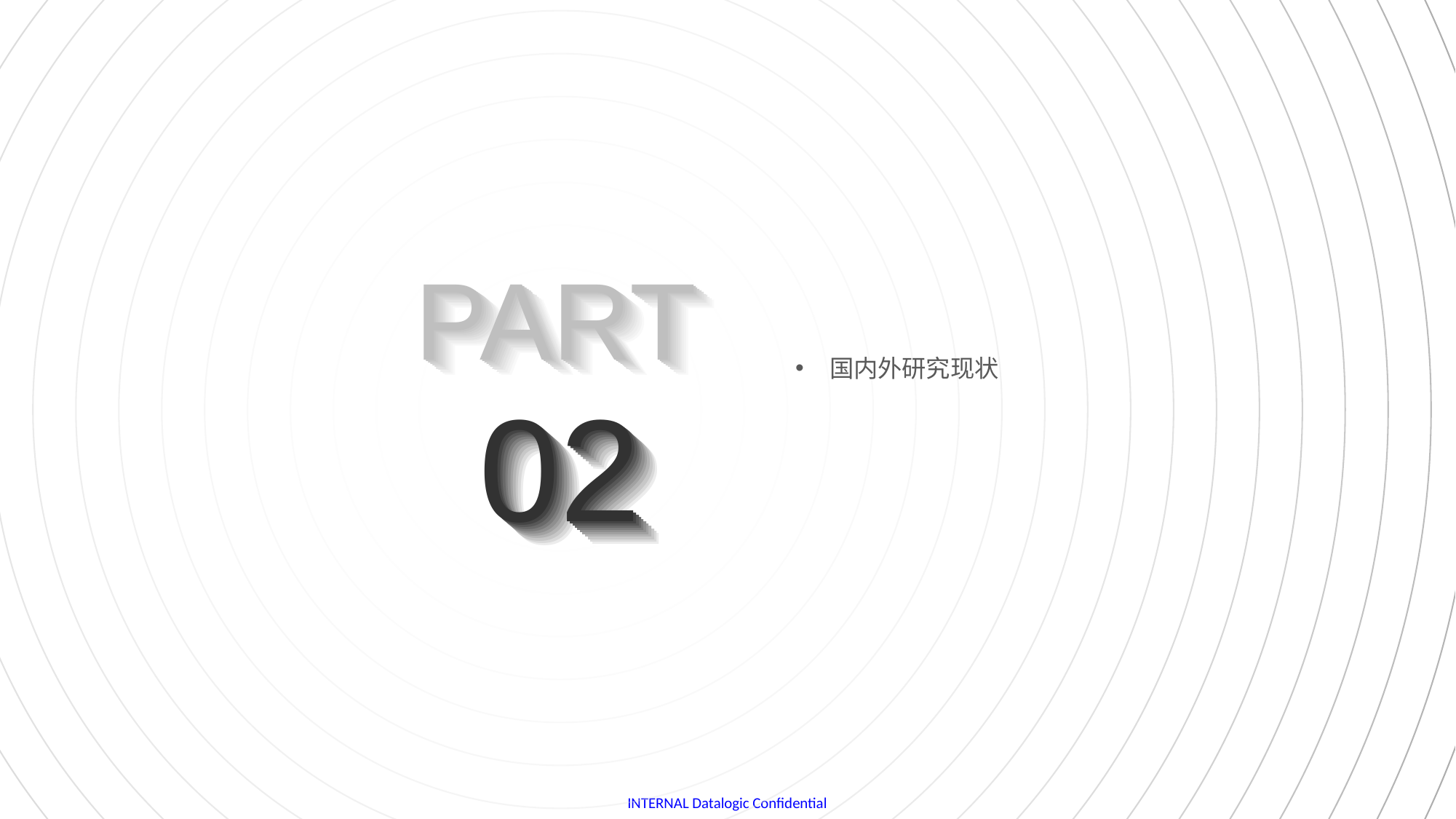

PART
PART
PART
PART
PART
PART
PART
PART
PART
PART
PART
PART
国内外研究现状
02
02
02
02
02
02
02
02
02
02
02
02